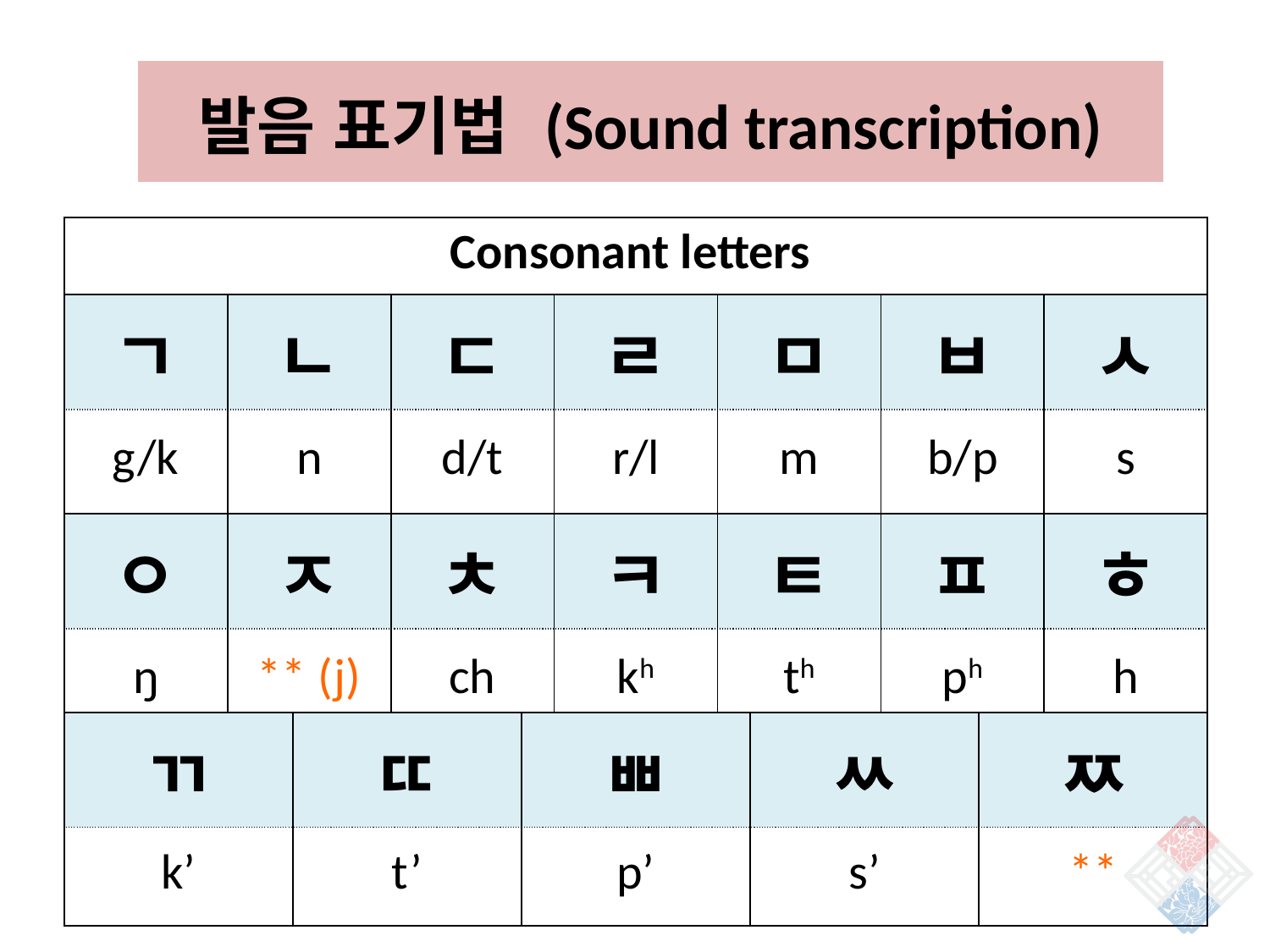

| 발음 표기법 (Sound transcription) |
| --- |
| Consonant letters |  |  |  |  |  |  |
| --- | --- | --- | --- | --- | --- | --- |
| ㄱ | ㄴ | ㄷ | ㄹ | ㅁ | ㅂ | ㅅ |
| g/k | n | d/t | r/l | m | b/p | s |
| ㅇ | ㅈ | ㅊ | ㅋ | ㅌ | ㅍ | ㅎ |
| ŋ | \*\* (j) | ch | kh | th | ph | h |
| ㄲ | ㄸ | ㅃ | ㅆ | ㅉ |
| --- | --- | --- | --- | --- |
| k’ | t’ | p’ | s’ | \*\* |